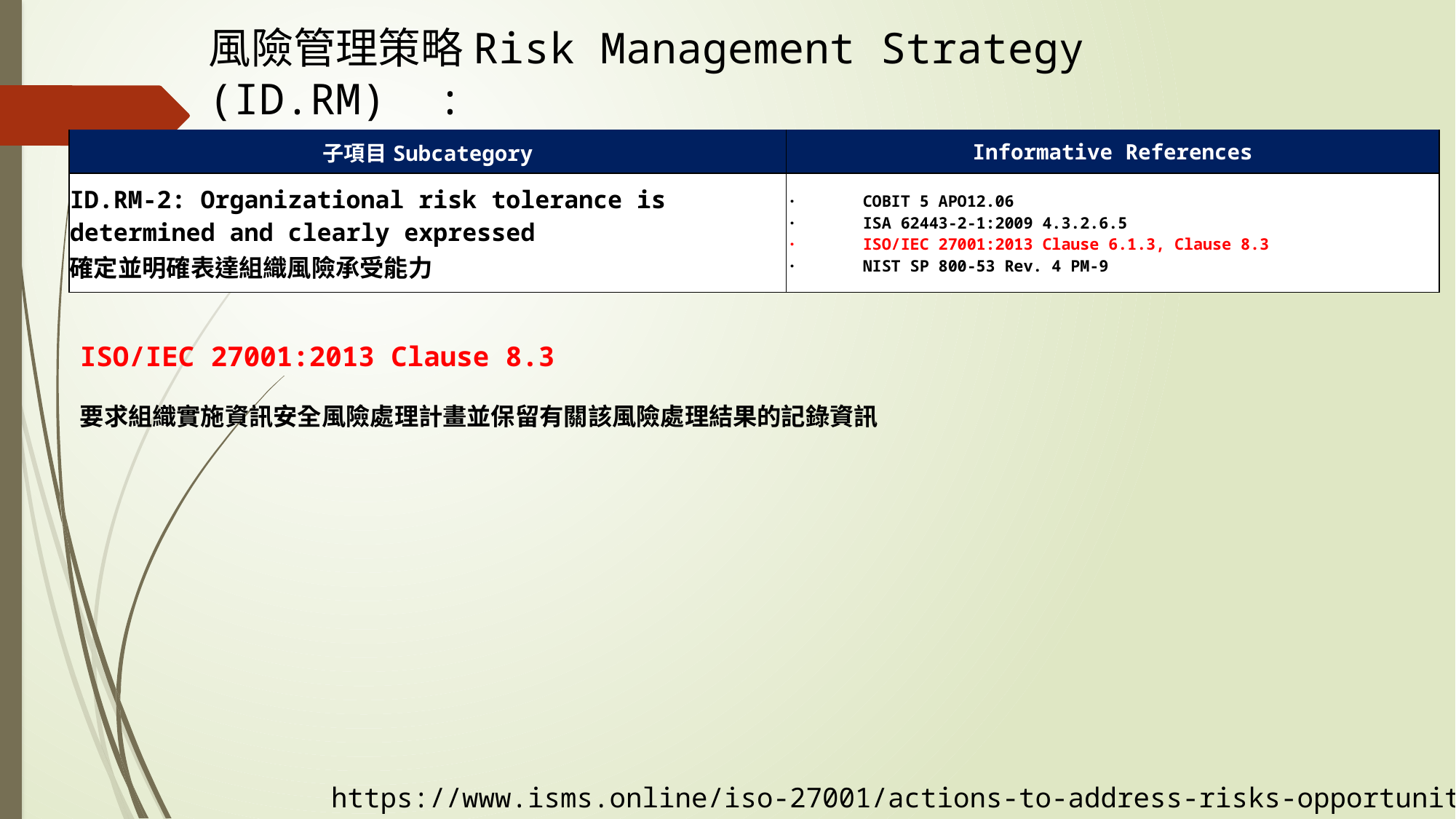

風險管理策略Risk Management Strategy (ID.RM)  :
子項目Subcategory
| 子項目Subcategory | Informative References |
| --- | --- |
| ID.RM-2: Organizational risk tolerance is determined and clearly expressed 確定並明確表達組織風險承受能力 | ·       COBIT 5 APO12.06 ·       ISA 62443-2-1:2009 4.3.2.6.5 ·       ISO/IEC 27001:2013 Clause 6.1.3, Clause 8.3 ·       NIST SP 800-53 Rev. 4 PM-9 |
ISO/IEC 27001:2013 Clause 8.3

要求組織實施資訊安全風險處理計畫並保留有關該風險處理結果的記錄資訊
https://www.isms.online/iso-27001/actions-to-address-risks-opportunities/